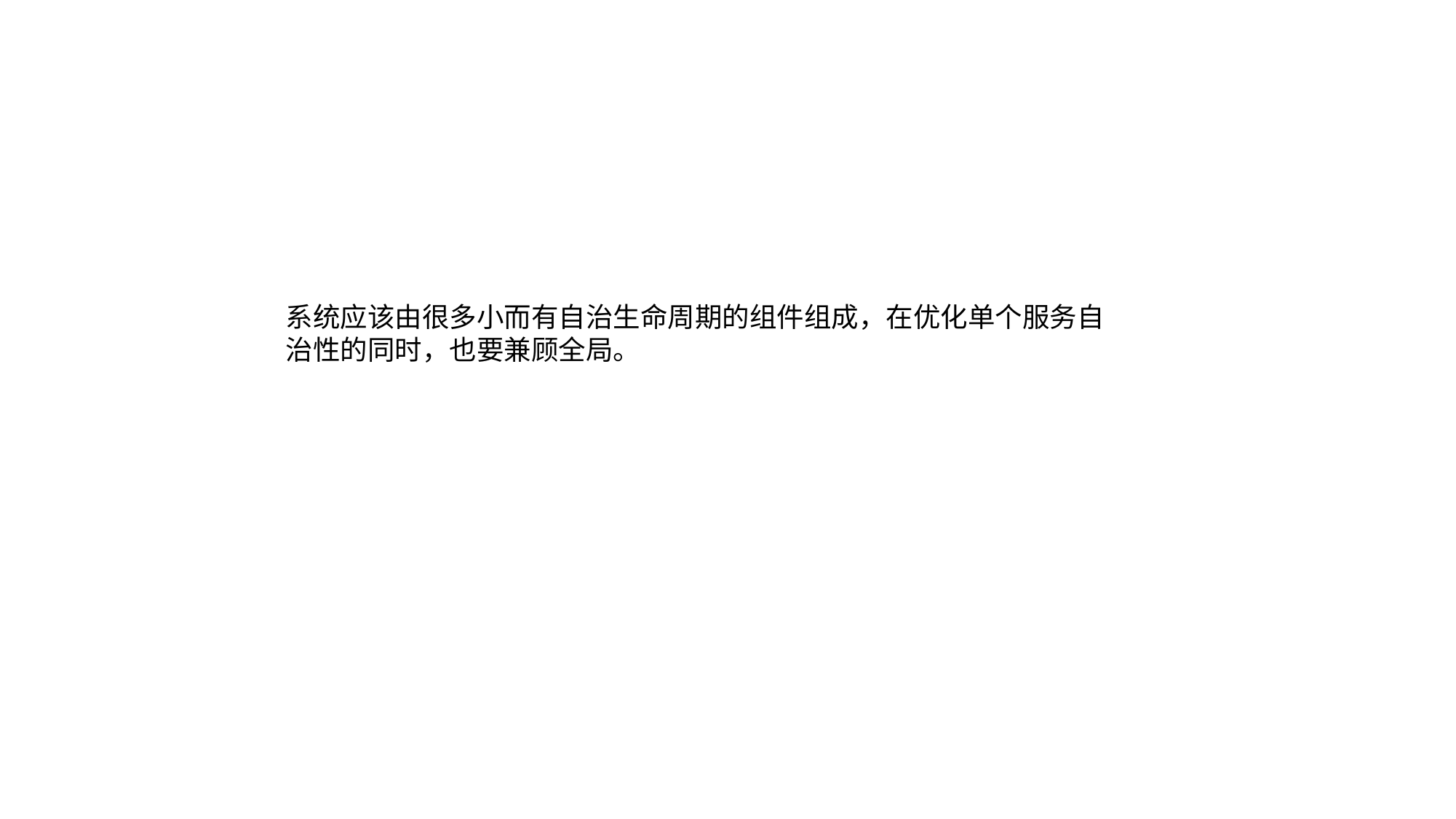

系统应该由很多小而有自治生命周期的组件组成，在优化单个服务自治性的同时，也要兼顾全局。